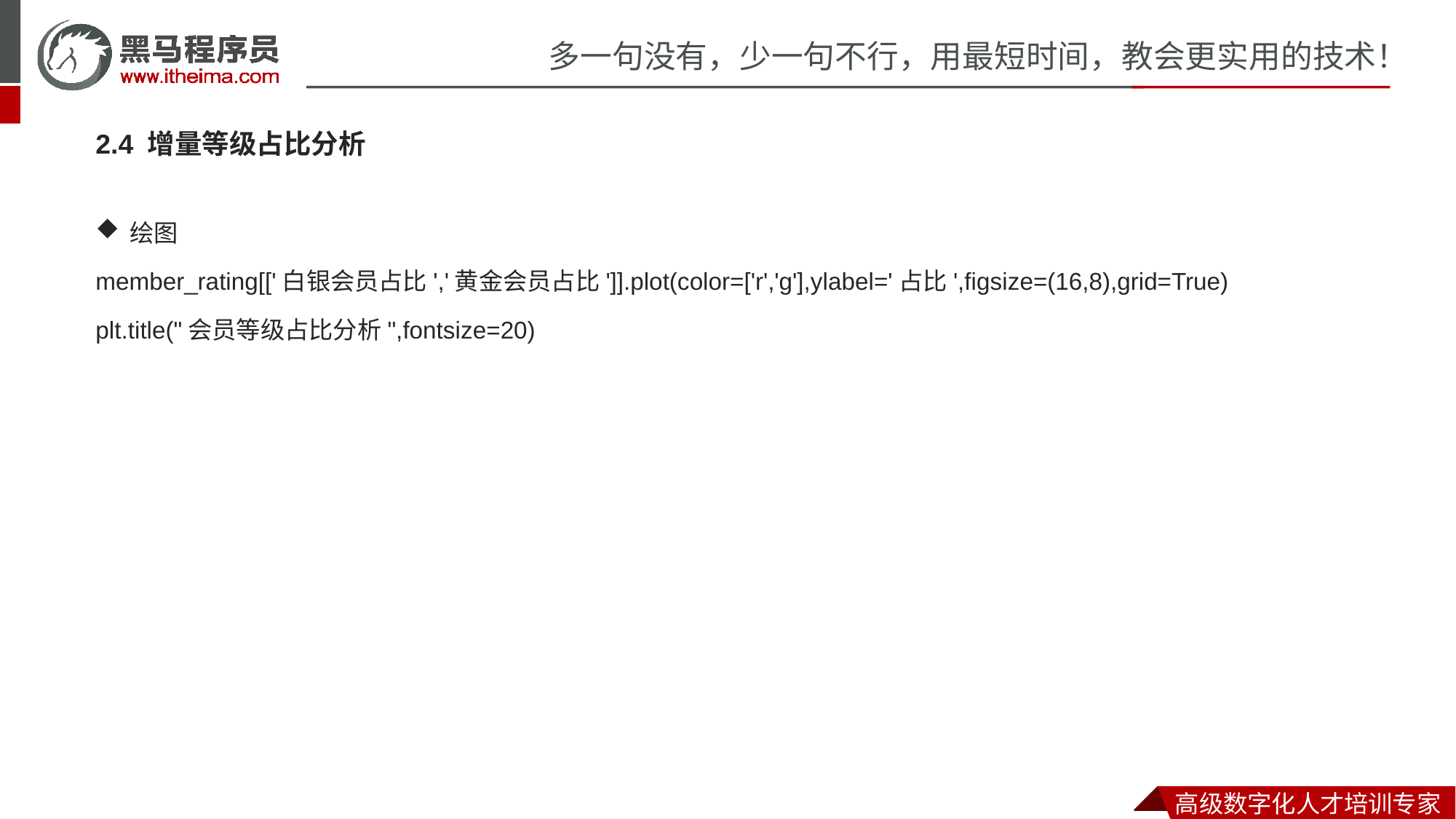

2.4 增量等级占比分析
绘图
member_rating[['白银会员占比','黄金会员占比']].plot(color=['r','g'],ylabel='占比',figsize=(16,8),grid=True)
plt.title("会员等级占比分析",fontsize=20)